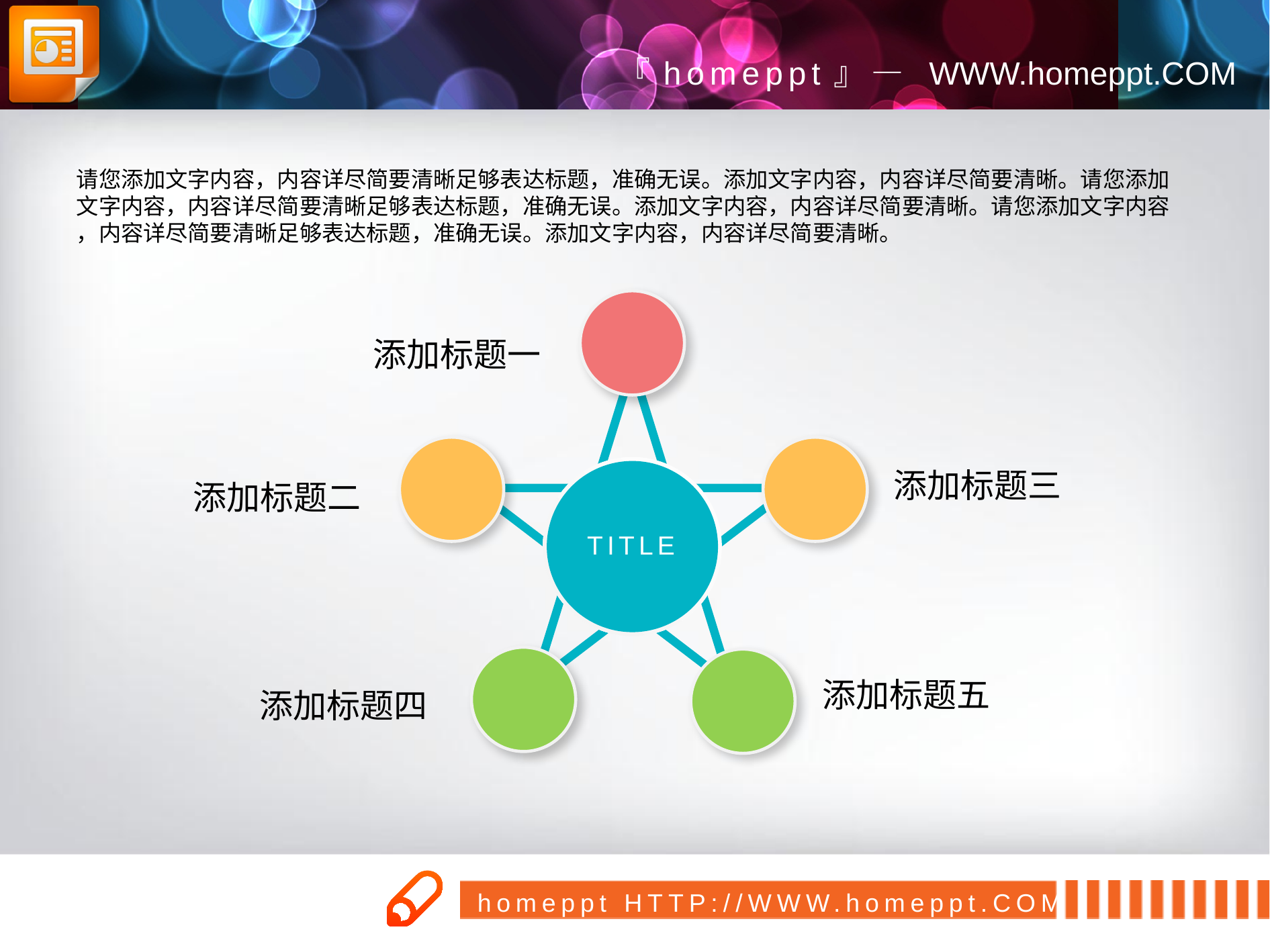

请您添加文字内容，内容详尽简要清晰足够表达标题，准确无误。添加文字内容，内容详尽简要清晰。请您添加
文字内容，内容详尽简要清晰足够表达标题，准确无误。添加文字内容，内容详尽简要清晰。请您添加文字内容
，内容详尽简要清晰足够表达标题，准确无误。添加文字内容，内容详尽简要清晰。

添加标题一

TITLE
添加标题三
添加标题二

添加标题五
添加标题四